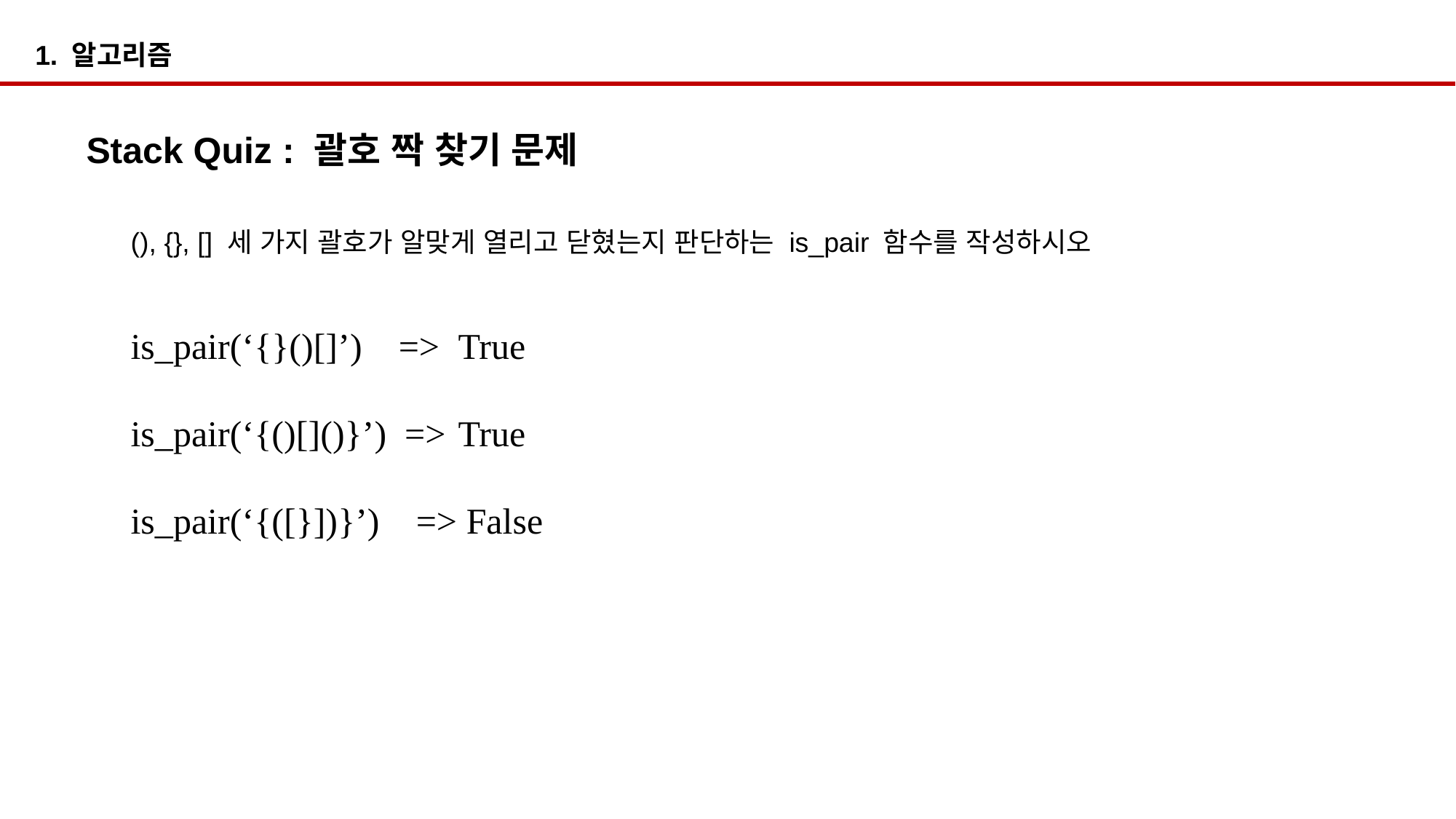

1. 알고리즘
Stack Quiz : 괄호 짝 찾기 문제
(), {}, [] 세 가지 괄호가 알맞게 열리고 닫혔는지 판단하는 is_pair 함수를 작성하시오

is_pair(‘{}()[]’)    => 	True

is_pair(‘{()[]()}’)  => 	True

is_pair(‘{([}])}’)    => False